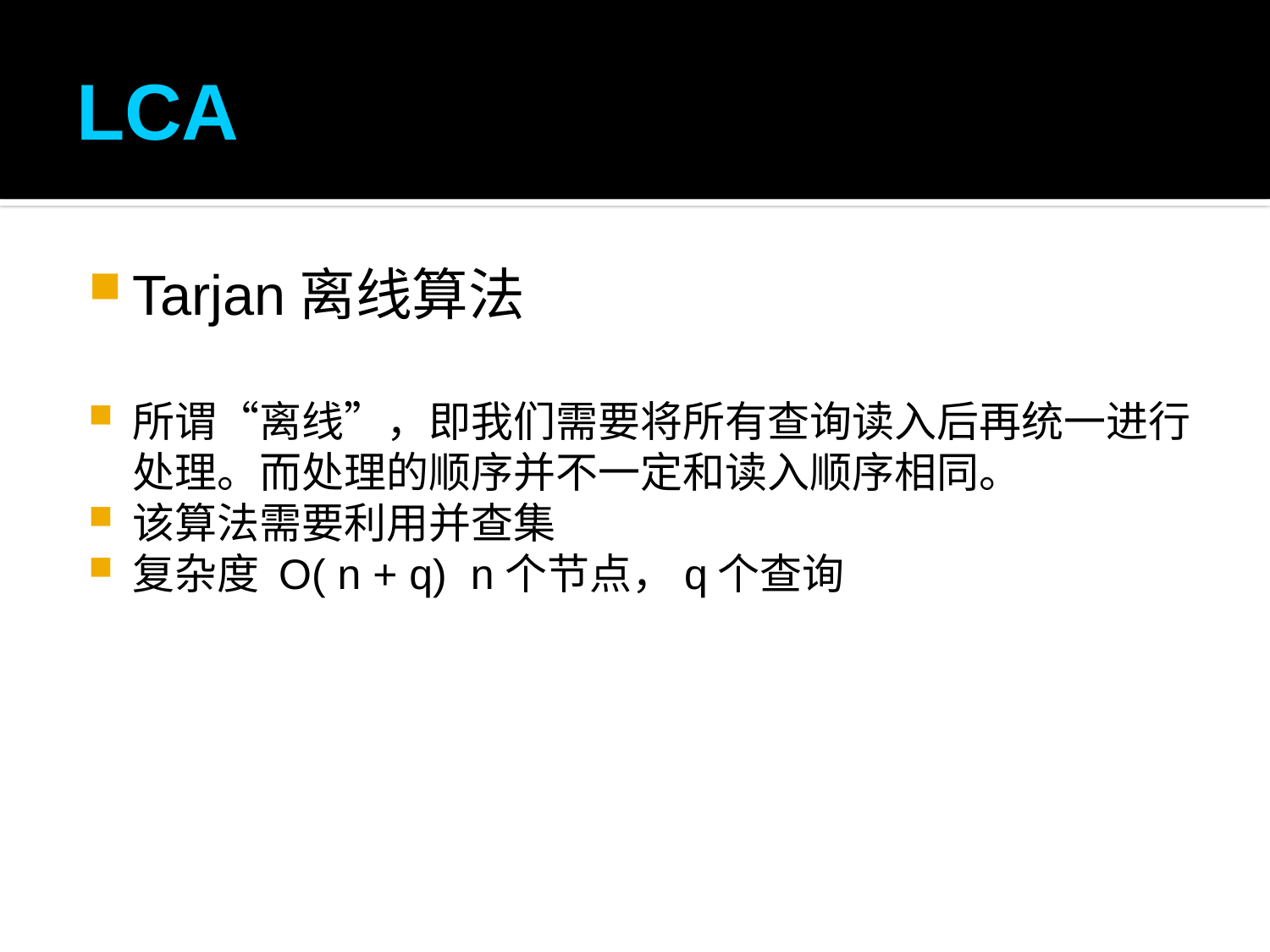

# LCA
Tarjan离线算法

所谓“离线”，即我们需要将所有查询读入后再统一进行处理。而处理的顺序并不一定和读入顺序相同。
该算法需要利用并查集
复杂度 O( n + q)  n个节点，q个查询